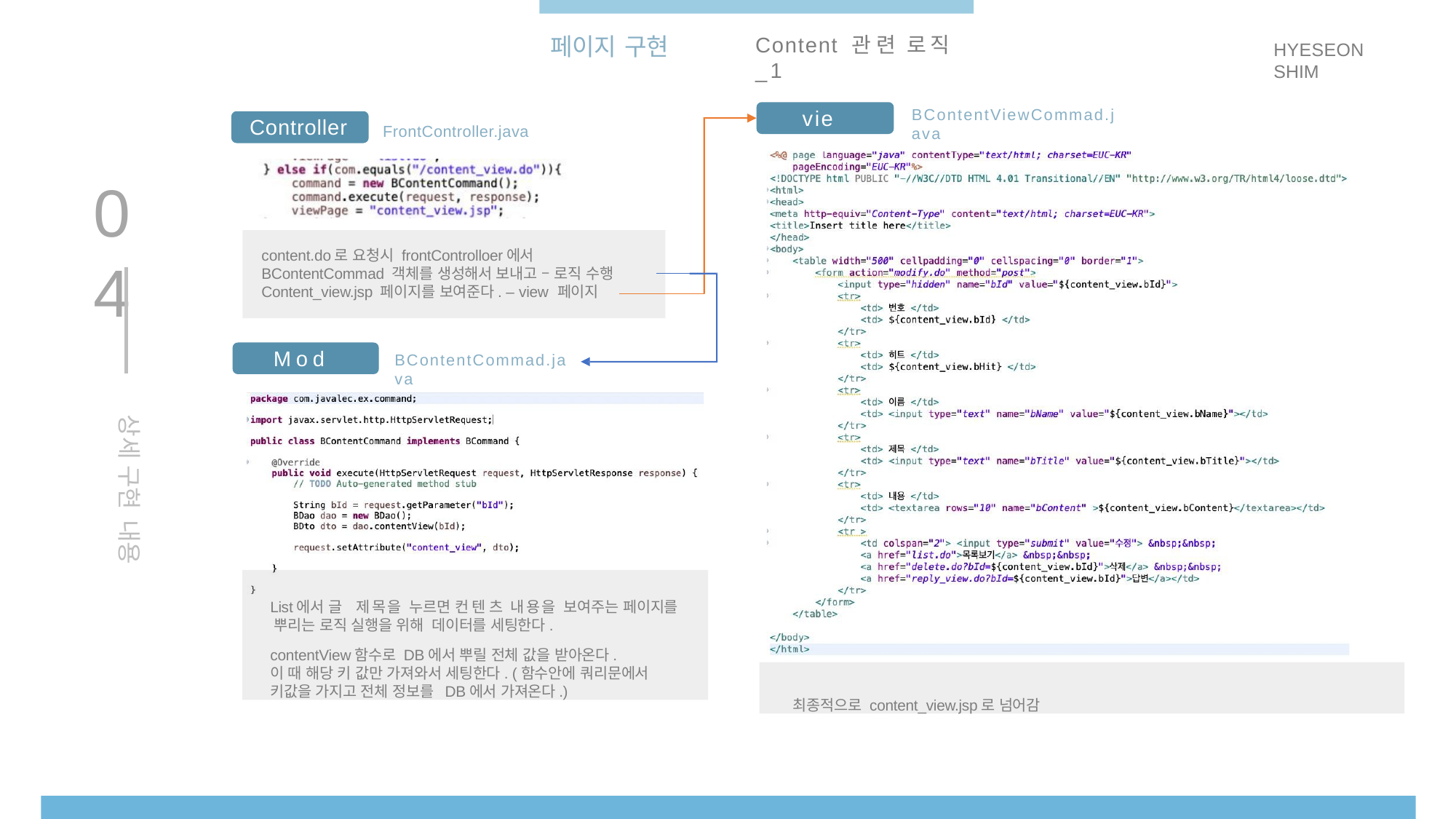

# 페이지 구현
Content 관련 로직_1
HYESEON SHIM

BContentViewCommad.java
view

Controller
FrontController.java

04

content.do로 요청시 frontControlloer에서  BContentCommad 객체를 생성해서 보내고 – 로직 수행  Content_view.jsp 페이지를 보여준다. – view 페이지

Model
BContentCommad.java

상세 구현 내용

List에서 글 제목을 누르면 컨텐츠 내용을 보여주는 페이지를  뿌리는 로직 실행을 위해 데이터를 세팅한다.

contentView함수로 DB에서 뿌릴 전체 값을 받아온다.
이 때 해당 키 값만 가져와서 세팅한다. (함수안에 쿼리문에서
키값을 가지고 전체 정보를 DB에서 가져온다.)

최종적으로 content_view.jsp로 넘어감